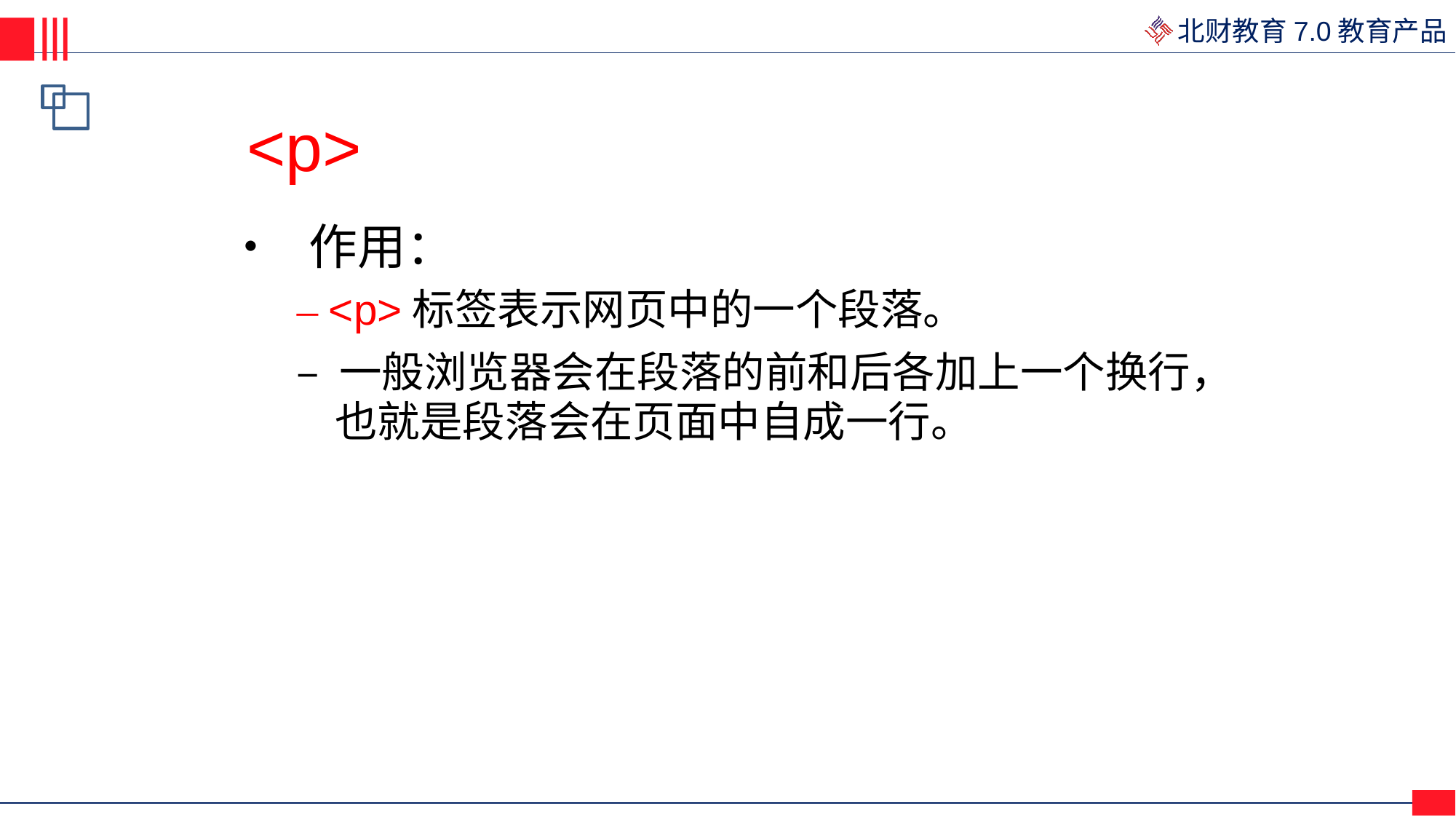

<p>
•  作用：
– <p>标签表示网页中的一个段落。
– 一般浏览器会在段落的前和后各加上一个换行，
也就是段落会在页面中自成一行。